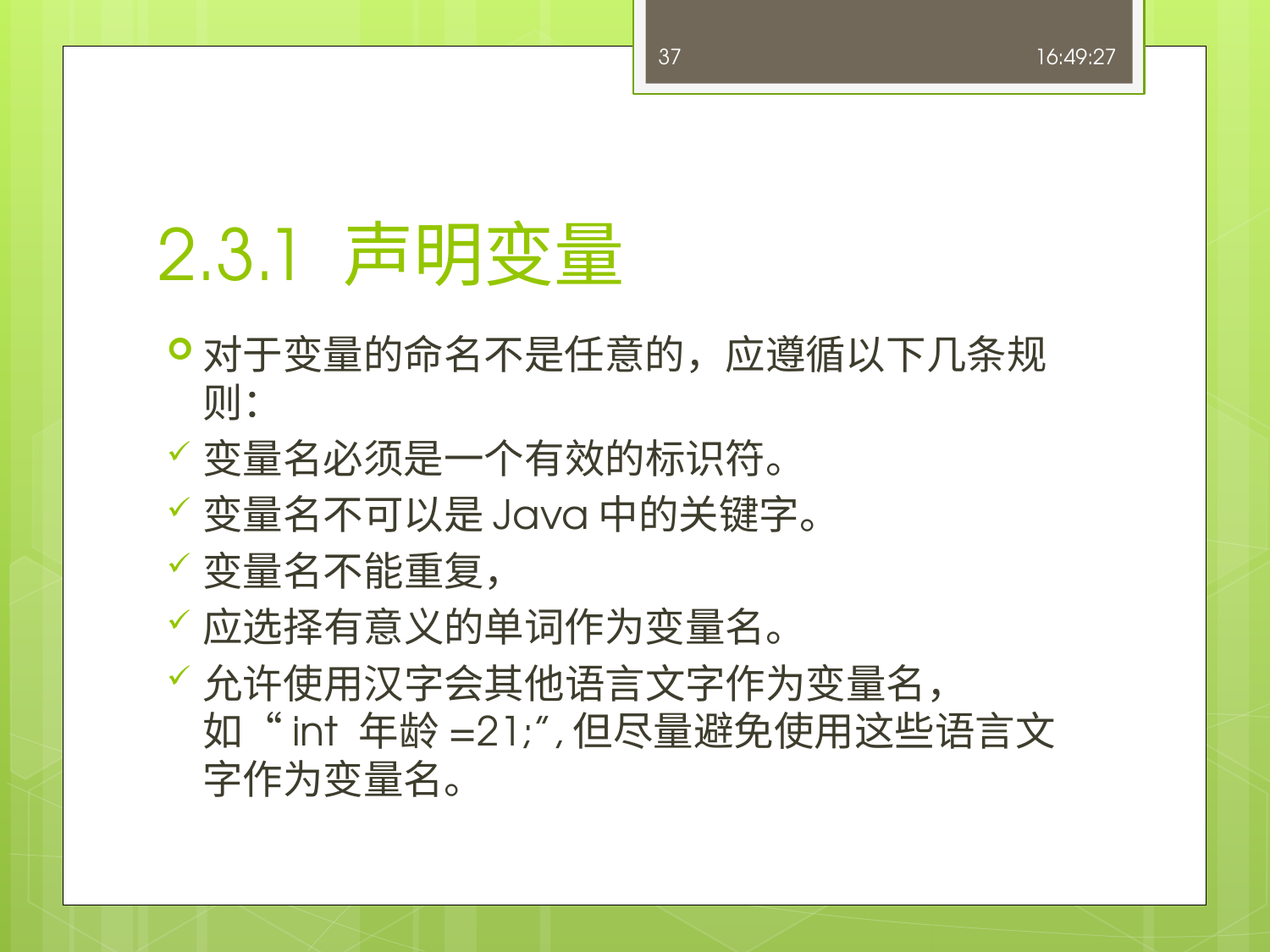

37
16:49:27
# 2.3.1 声明变量
对于变量的命名不是任意的，应遵循以下几条规则：
变量名必须是一个有效的标识符。
变量名不可以是Java中的关键字。
变量名不能重复，
应选择有意义的单词作为变量名。
允许使用汉字会其他语言文字作为变量名，如“int 年龄=21;”,但尽量避免使用这些语言文字作为变量名。